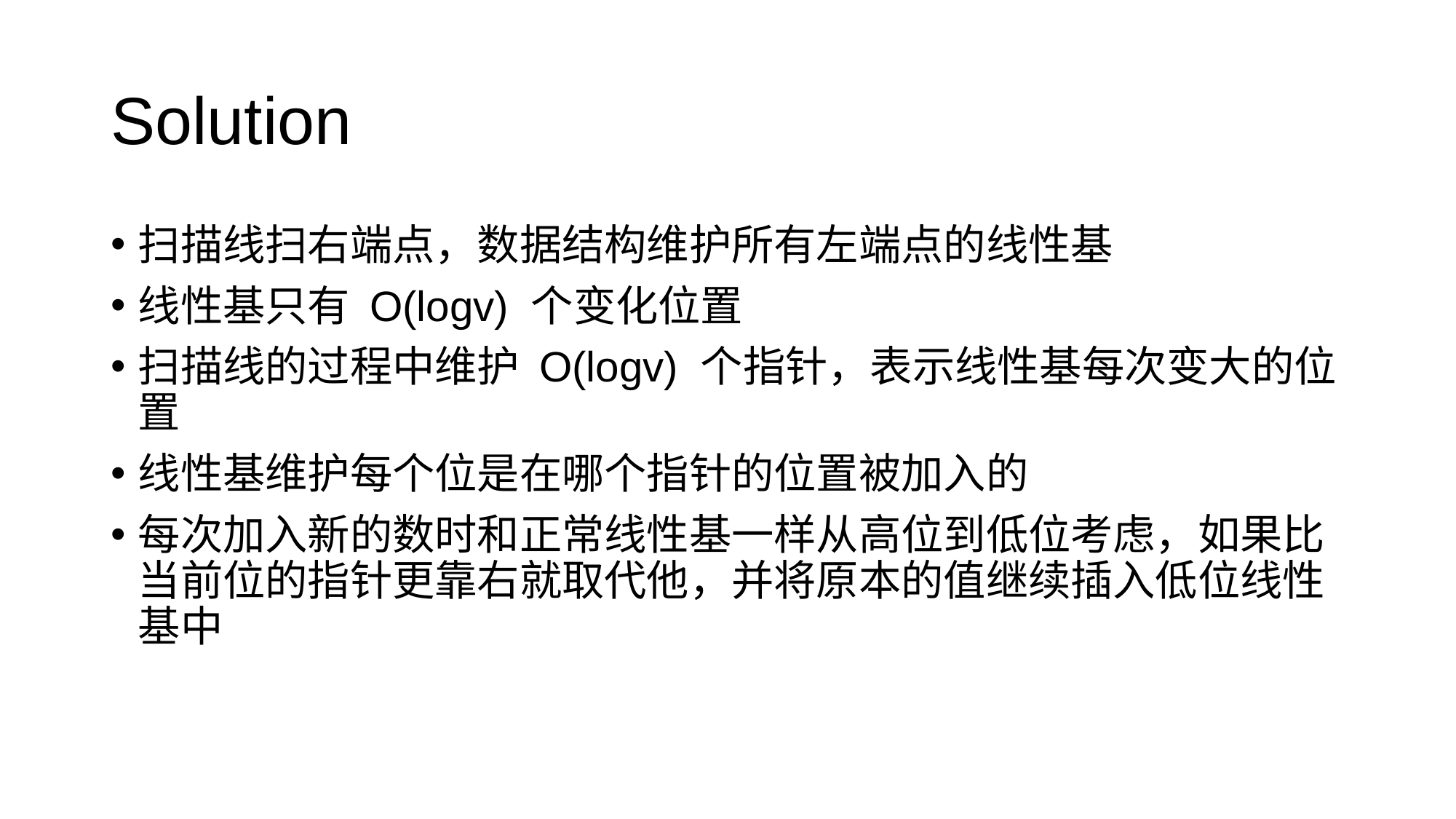

# Solution
扫描线扫右端点，数据结构维护所有左端点的线性基
线性基只有 O(logv) 个变化位置
扫描线的过程中维护 O(logv) 个指针，表示线性基每次变大的位置
线性基维护每个位是在哪个指针的位置被加入的
每次加入新的数时和正常线性基一样从高位到低位考虑，如果比当前位的指针更靠右就取代他，并将原本的值继续插入低位线性基中